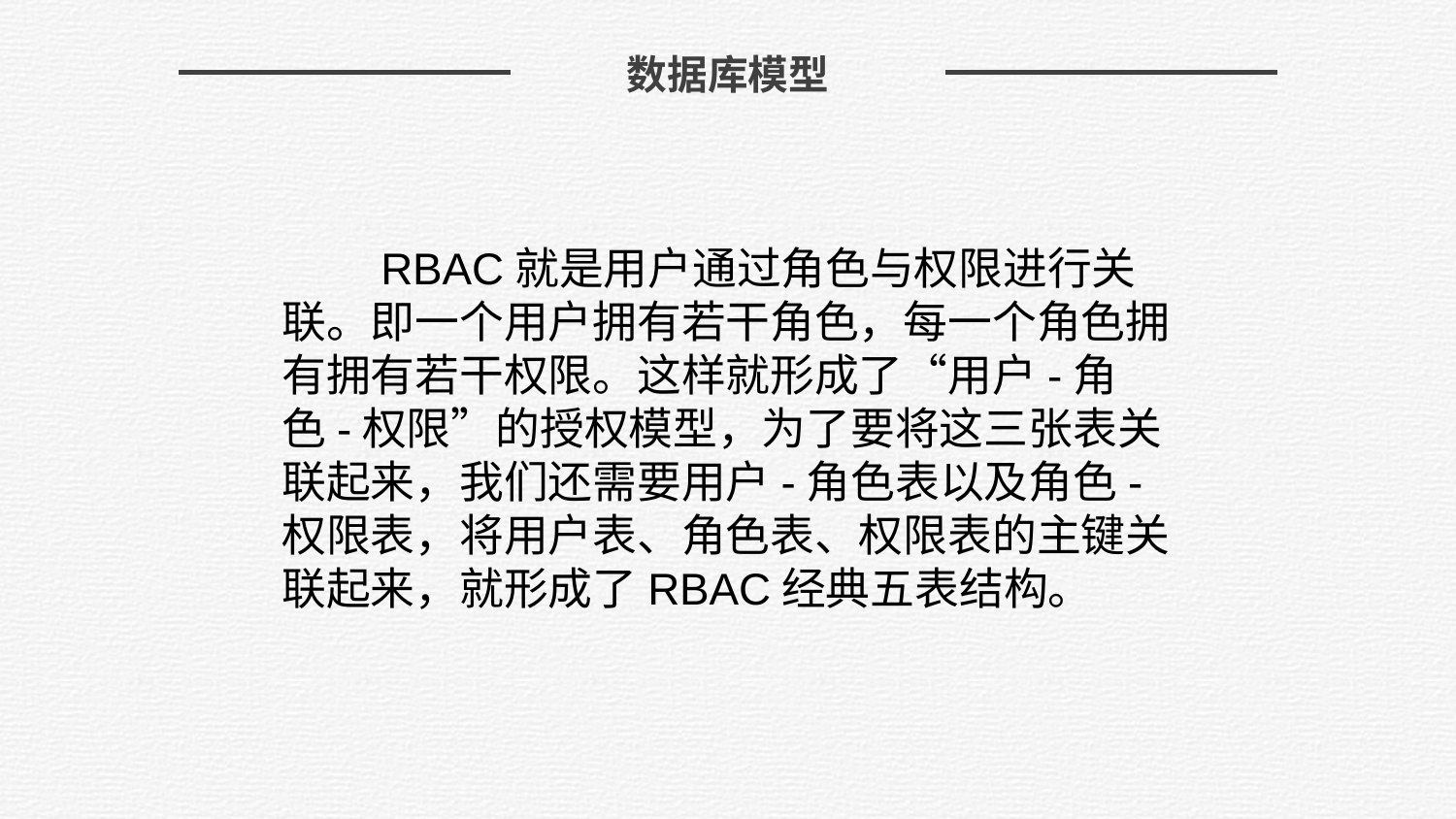

数据库模型
        RBAC就是用户通过角色与权限进行关联。即一个用户拥有若干角色，每一个角色拥有拥有若干权限。这样就形成了“用户-角色-权限”的授权模型，为了要将这三张表关联起来，我们还需要用户-角色表以及角色-权限表，将用户表、角色表、权限表的主键关联起来，就形成了RBAC经典五表结构。